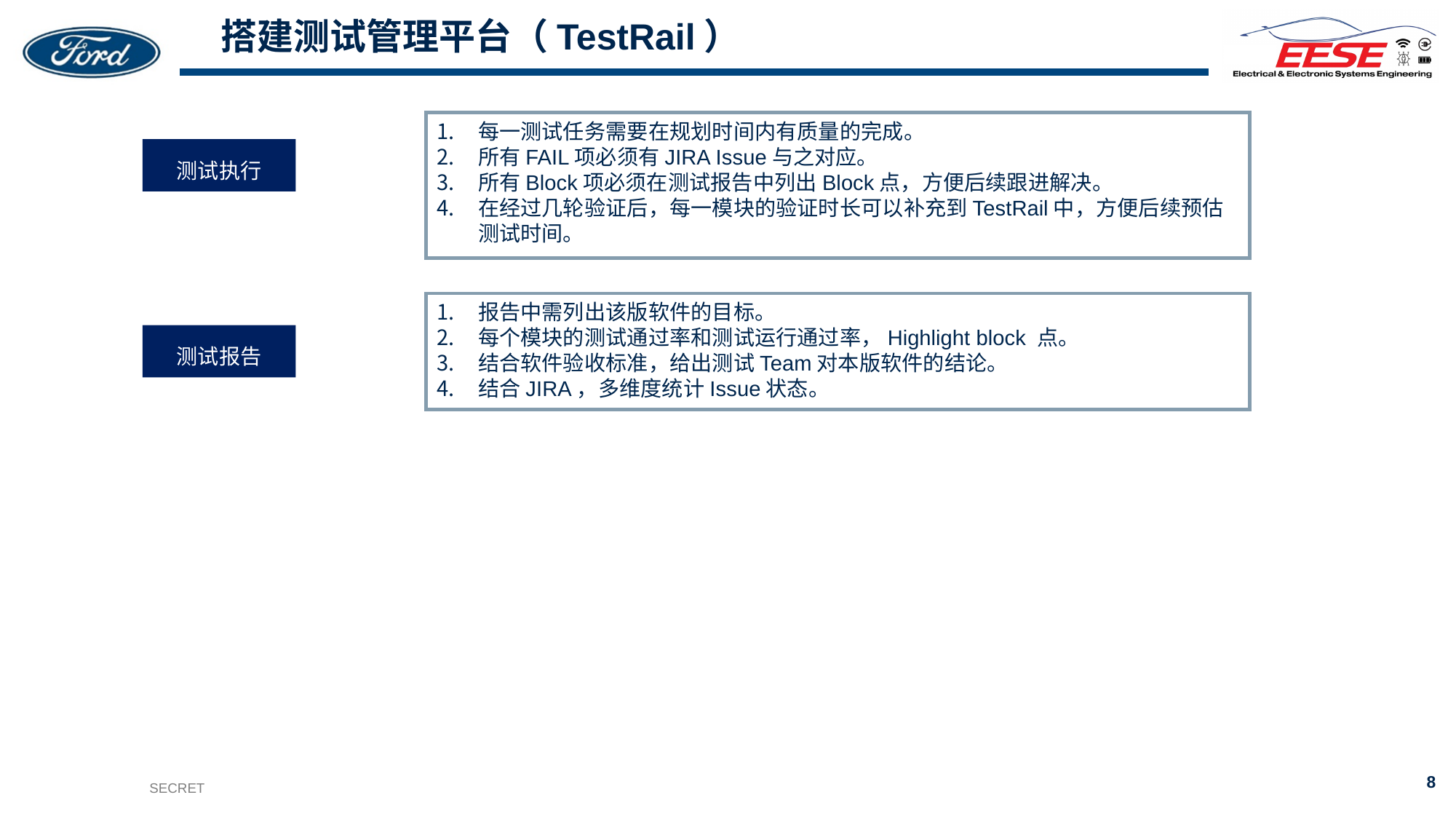

# 搭建测试管理平台（TestRail）
每一测试任务需要在规划时间内有质量的完成。
所有FAIL项必须有JIRA Issue与之对应。
所有Block项必须在测试报告中列出Block点，方便后续跟进解决。
在经过几轮验证后，每一模块的验证时长可以补充到TestRail中，方便后续预估测试时间。

测试执行
报告中需列出该版软件的目标。
每个模块的测试通过率和测试运行通过率，Highlight block 点。
结合软件验收标准，给出测试Team对本版软件的结论。
结合JIRA，多维度统计Issue状态。
测试报告